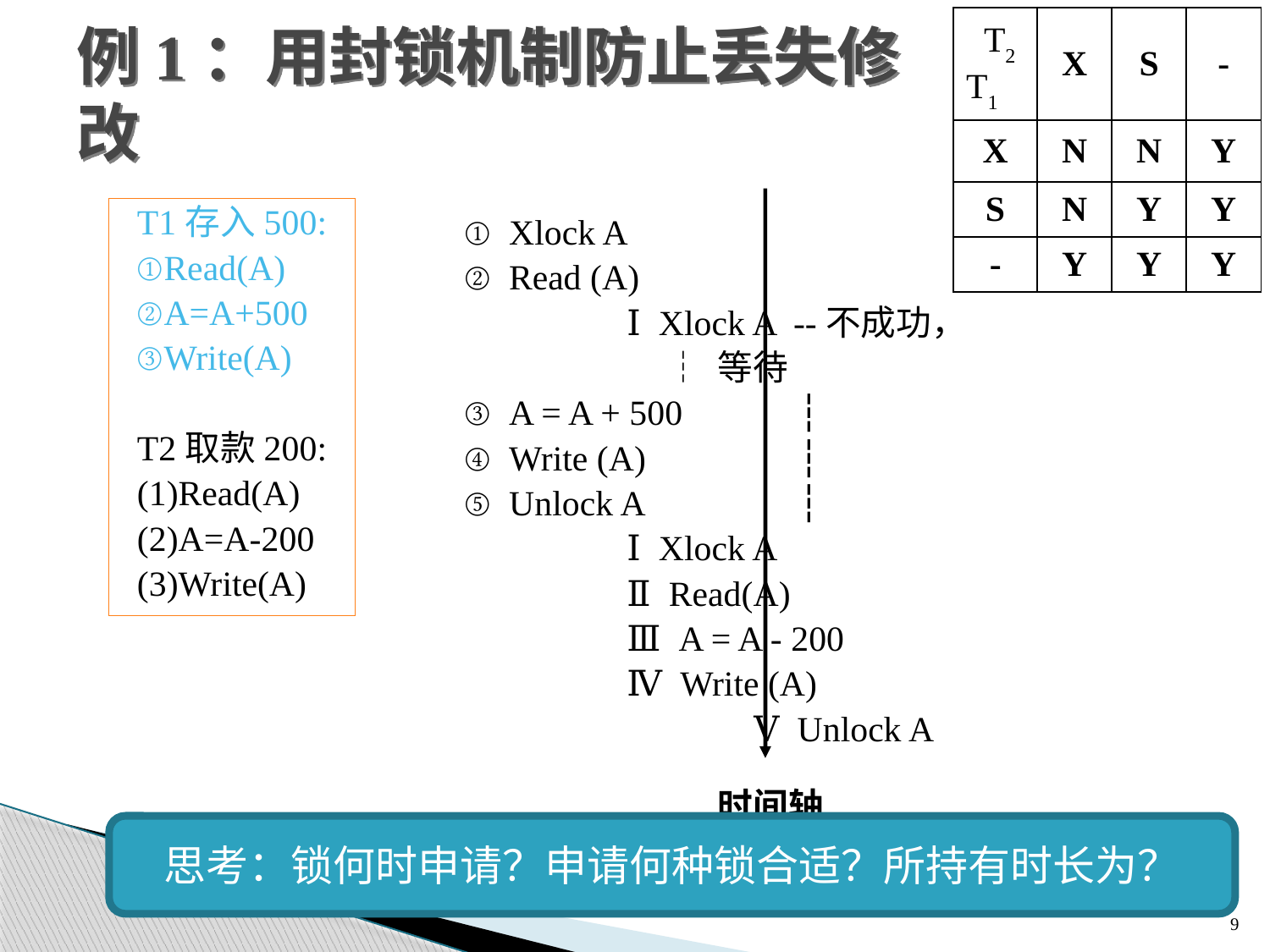

| T2 T1 | X | S | - |
| --- | --- | --- | --- |
| X | N | N | Y |
| S | N | Y | Y |
| - | Y | Y | Y |
# 例1：用封锁机制防止丢失修改

T1存入500:
①Read(A)
②A=A+500
③Write(A)

T2取款200:
(1)Read(A)
(2)A=A-200
(3)Write(A)

①  Xlock A
②	 Read (A)
 		Ⅰ  Xlock A  --不成功，
     	     ┆ 等待
③  A = A + 500	     ┆
④  Write (A)	     ┆
⑤  Unlock A	     ┆
		Ⅰ  Xlock A
		Ⅱ  Read(A)
		Ⅲ  A = A - 200
		Ⅳ  Write (A)
	               	Ⅴ  Unlock A
时间轴
思考：锁何时申请？申请何种锁合适？所持有时长为？
9